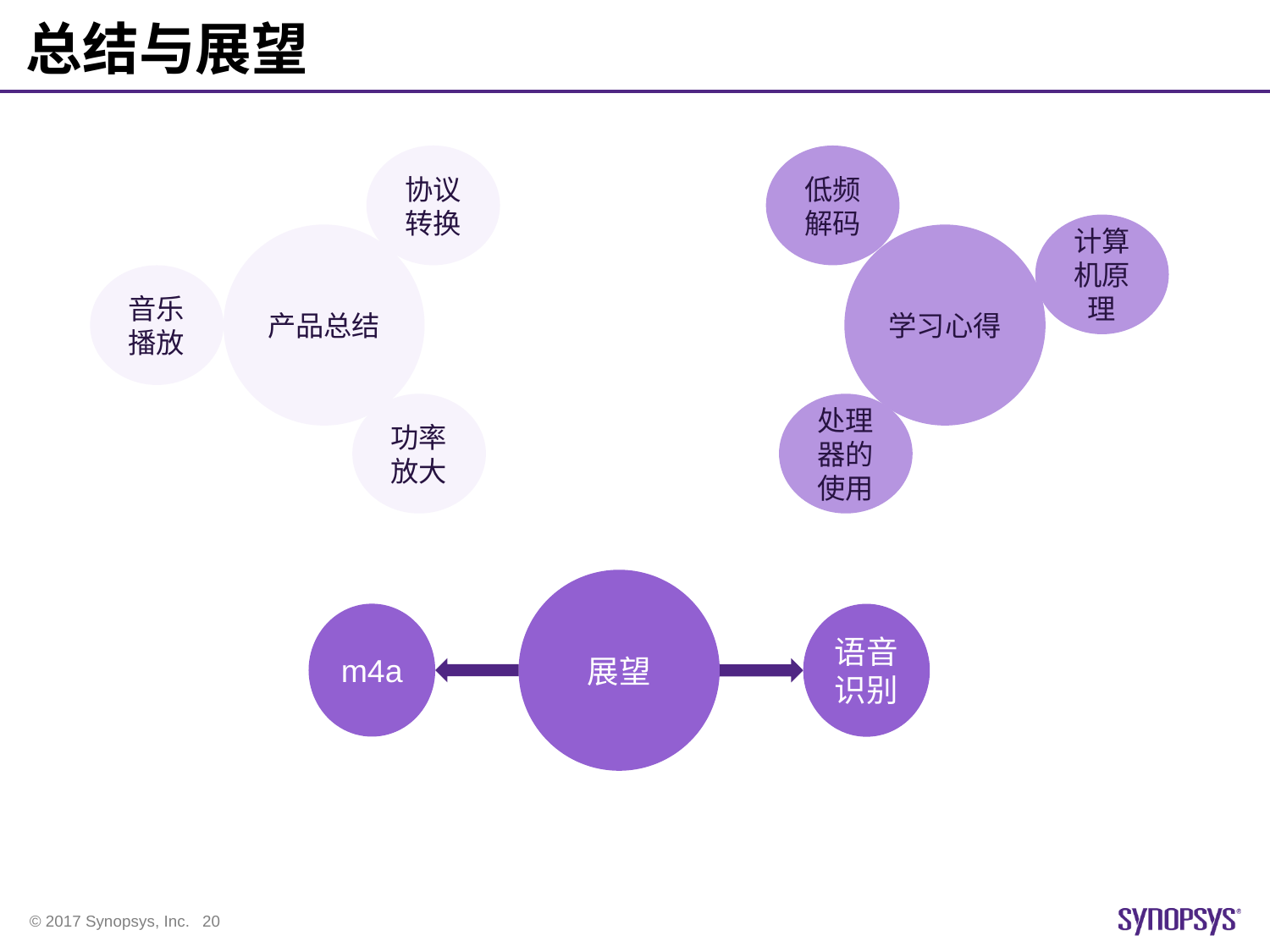

# 总结与展望
协议转换
低频解码
计算机原理
产品总结
学习心得
音乐播放
功率放大
处理器的使用
展望
m4a
语音识别